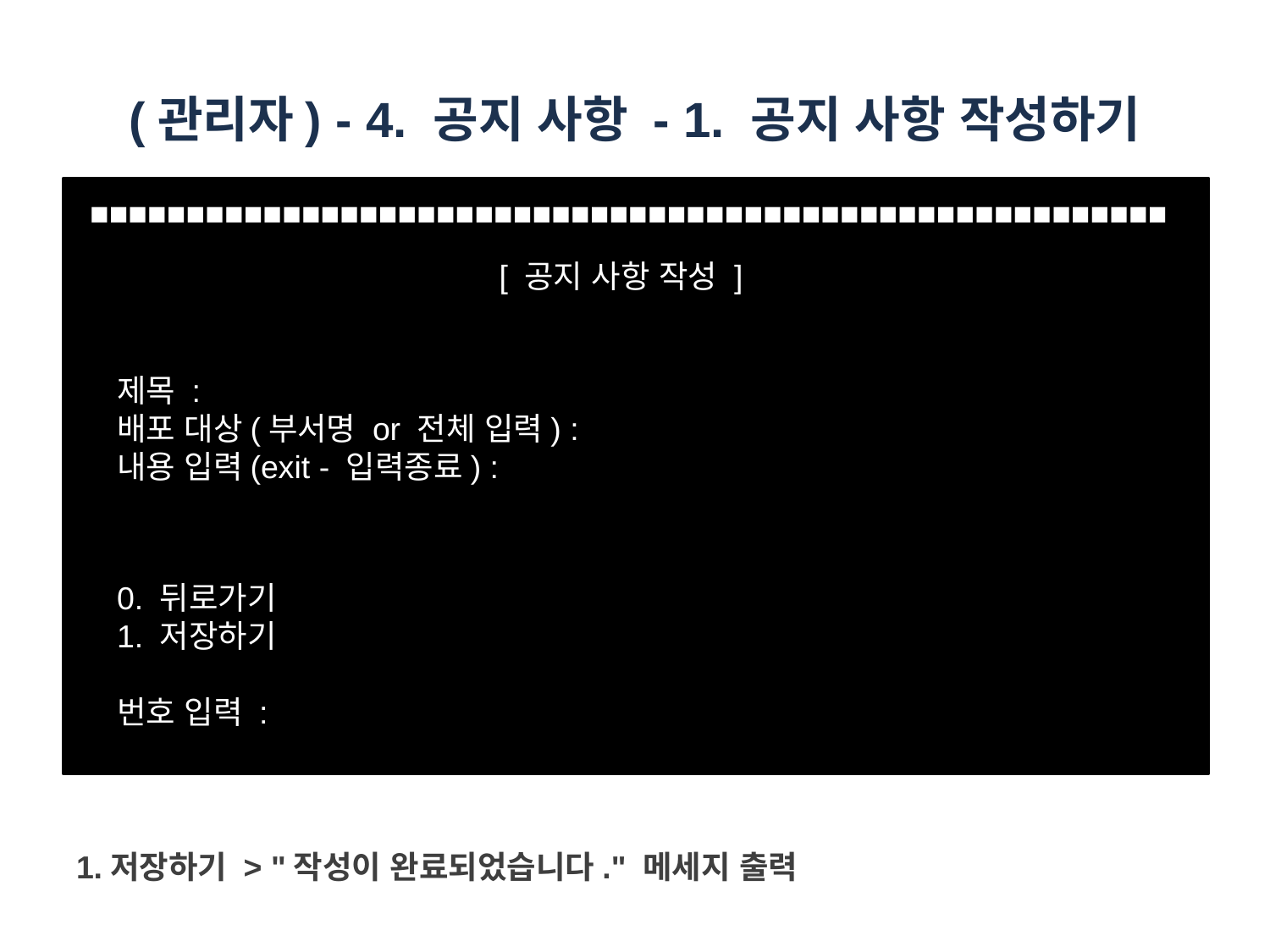

# (관리자) - 4. 공지 사항 - 1. 공지 사항 작성하기

■■■■■■■■■■■■■■■■■■■■■■■■■■■■■■■■■■■■■■■■■■■■■■■■■■■■■■■■
                                           [ 공지 사항 작성 ]

제목 :
배포 대상(부서명 or 전체 입력) :
내용 입력(exit - 입력종료) :

0. 뒤로가기
1. 저장하기

번호 입력 :

1.저장하기 > "작성이 완료되었습니다." 메세지 출력